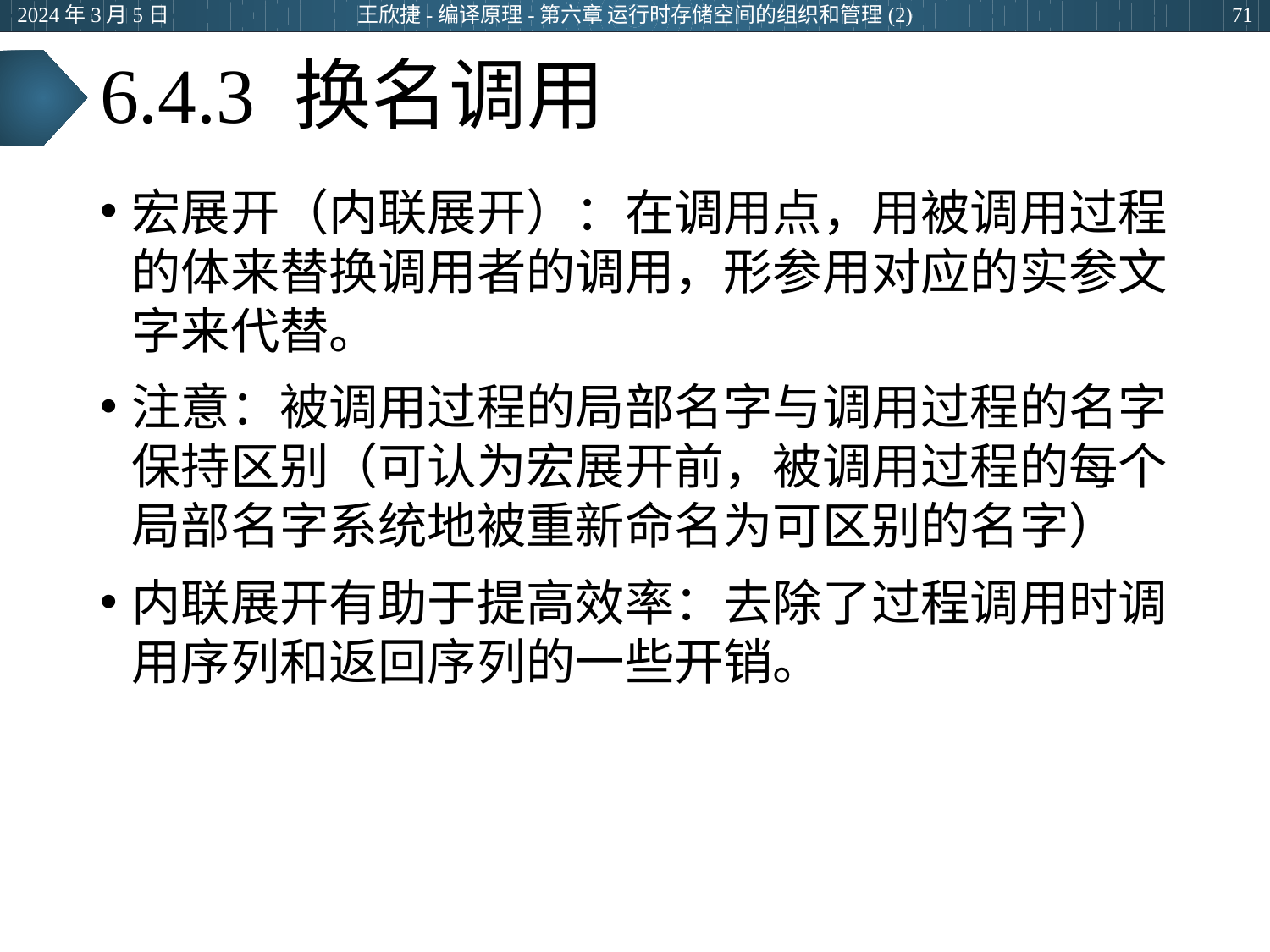

王欣捷-编译原理-第六章 运行时存储空间的组织和管理(2)
2024年3月5日
71
# 6.4.3 换名调用
宏展开（内联展开）：在调用点，用被调用过程的体来替换调用者的调用，形参用对应的实参文字来代替。
注意：被调用过程的局部名字与调用过程的名字保持区别（可认为宏展开前，被调用过程的每个局部名字系统地被重新命名为可区别的名字）
内联展开有助于提高效率：去除了过程调用时调用序列和返回序列的一些开销。